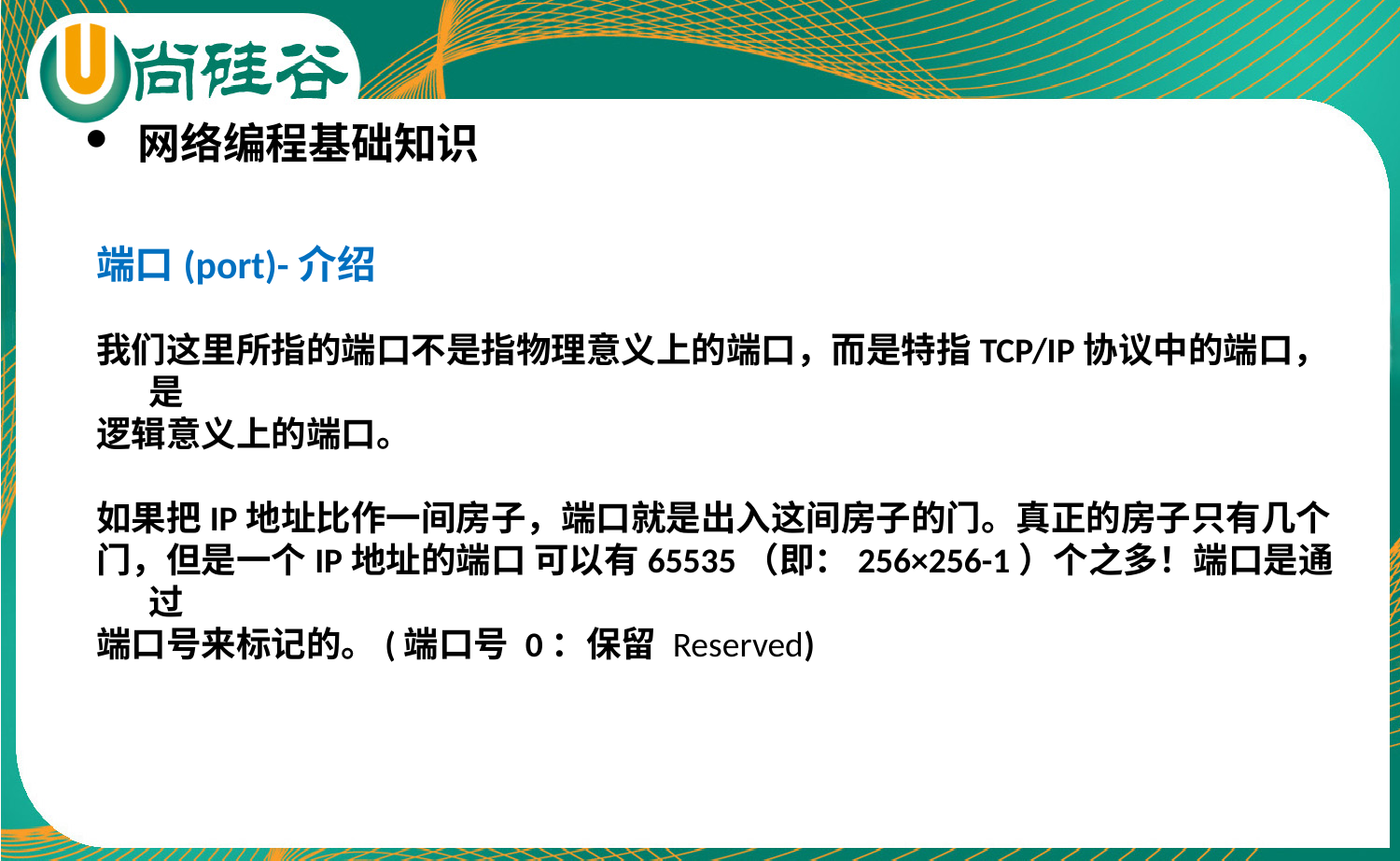

网络编程基础知识

端口(port)-介绍

我们这里所指的端口不是指物理意义上的端口，而是特指TCP/IP协议中的端口，是
逻辑意义上的端口。

如果把IP地址比作一间房子，端口就是出入这间房子的门。真正的房子只有几个
门，但是一个IP地址的端口 可以有65535（即：256×256-1）个之多！端口是通过
端口号来标记的。(端口号 0：保留 Reserved)